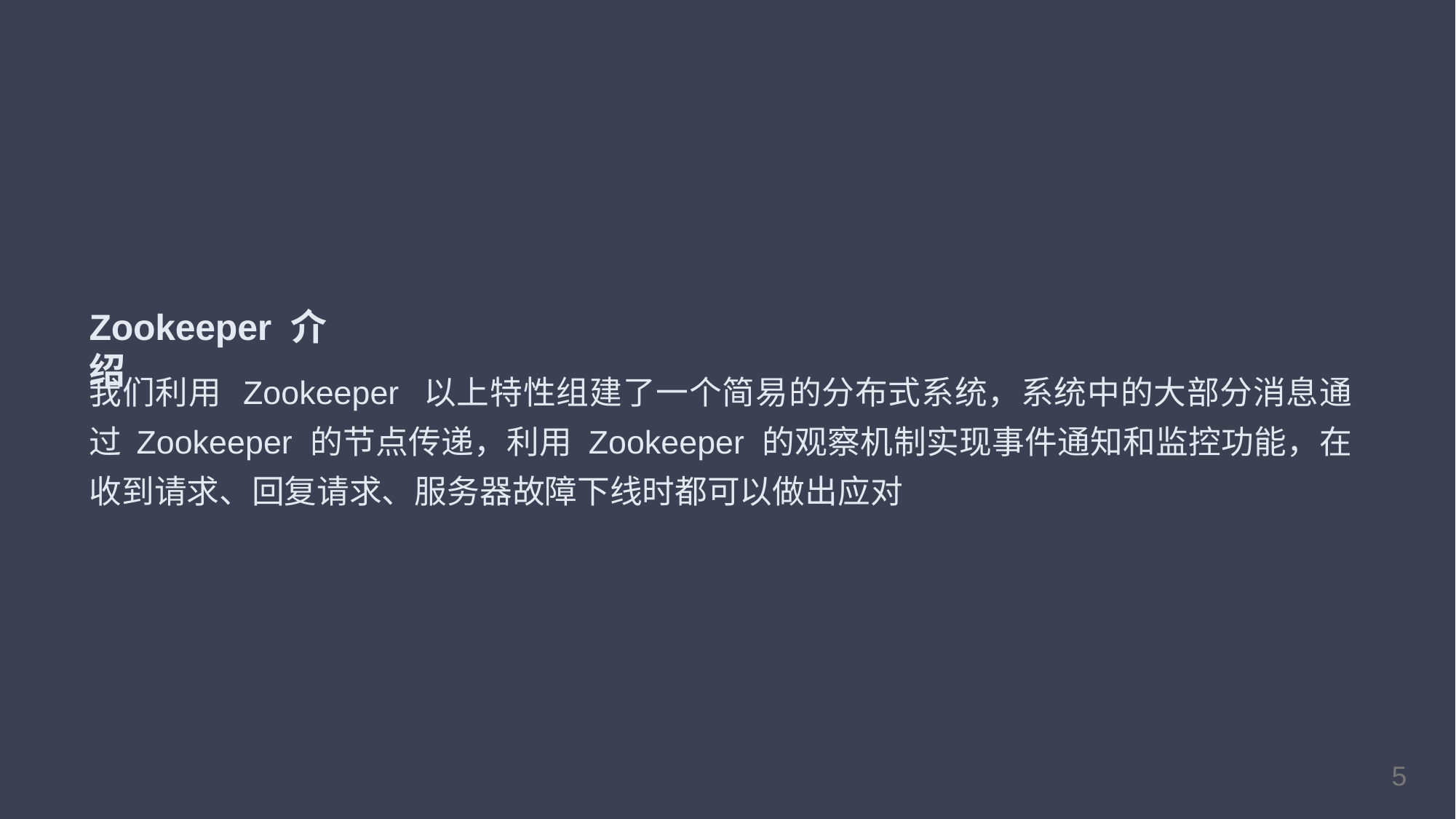

# Zookeeper 介绍
我们利用 Zookeeper 以上特性组建了一个简易的分布式系统，系统中的大部分消息通过 Zookeeper 的节点传递，利用 Zookeeper 的观察机制实现事件通知和监控功能，在收到请求、回复请求、服务器故障下线时都可以做出应对
5